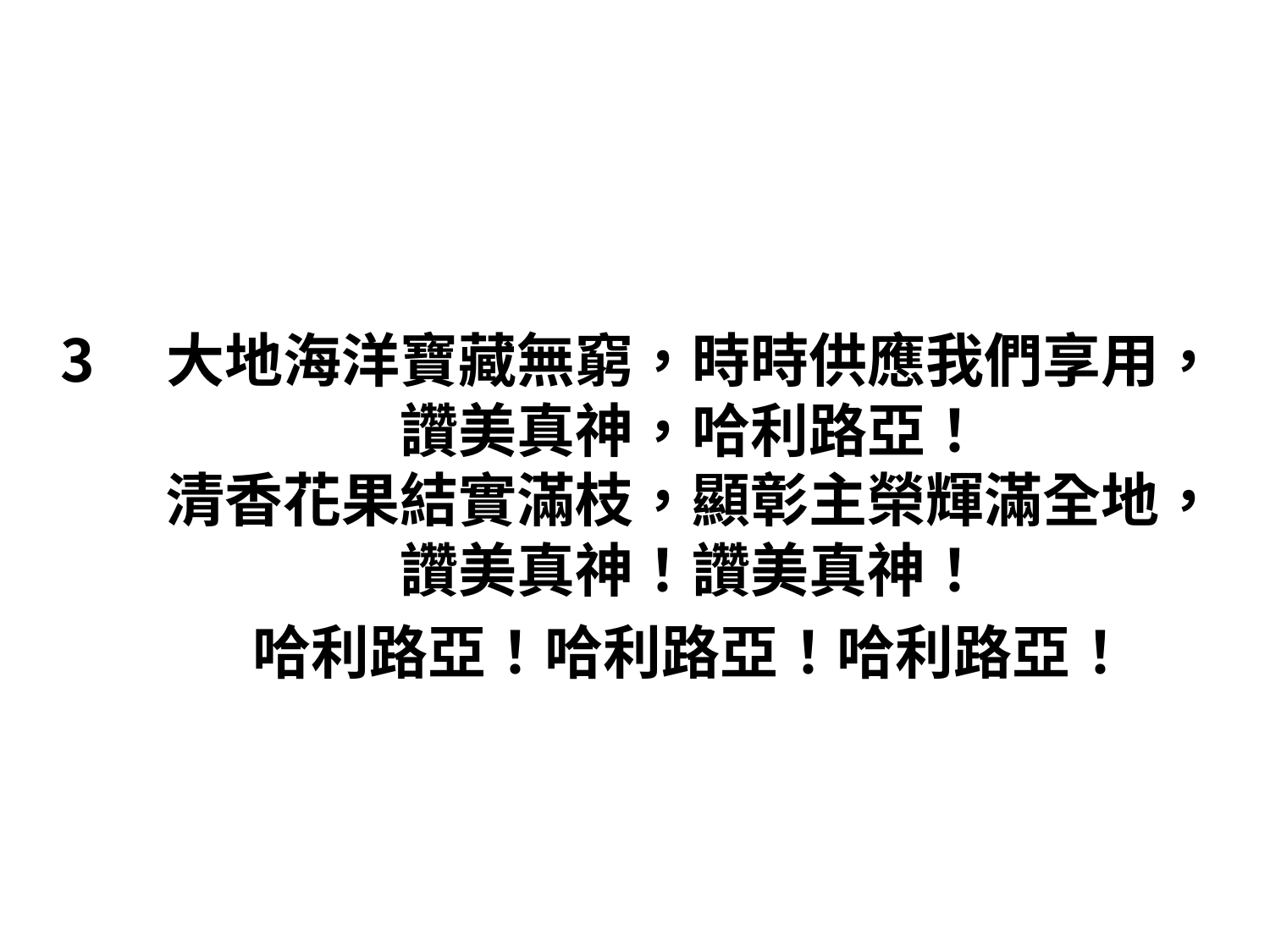

#
大地海洋寶藏無窮，時時供應我們享用，
讚美真神，哈利路亞！
清香花果結實滿枝，顯彰主榮輝滿全地，
讚美真神！讚美真神！
      哈利路亞！哈利路亞！哈利路亞！